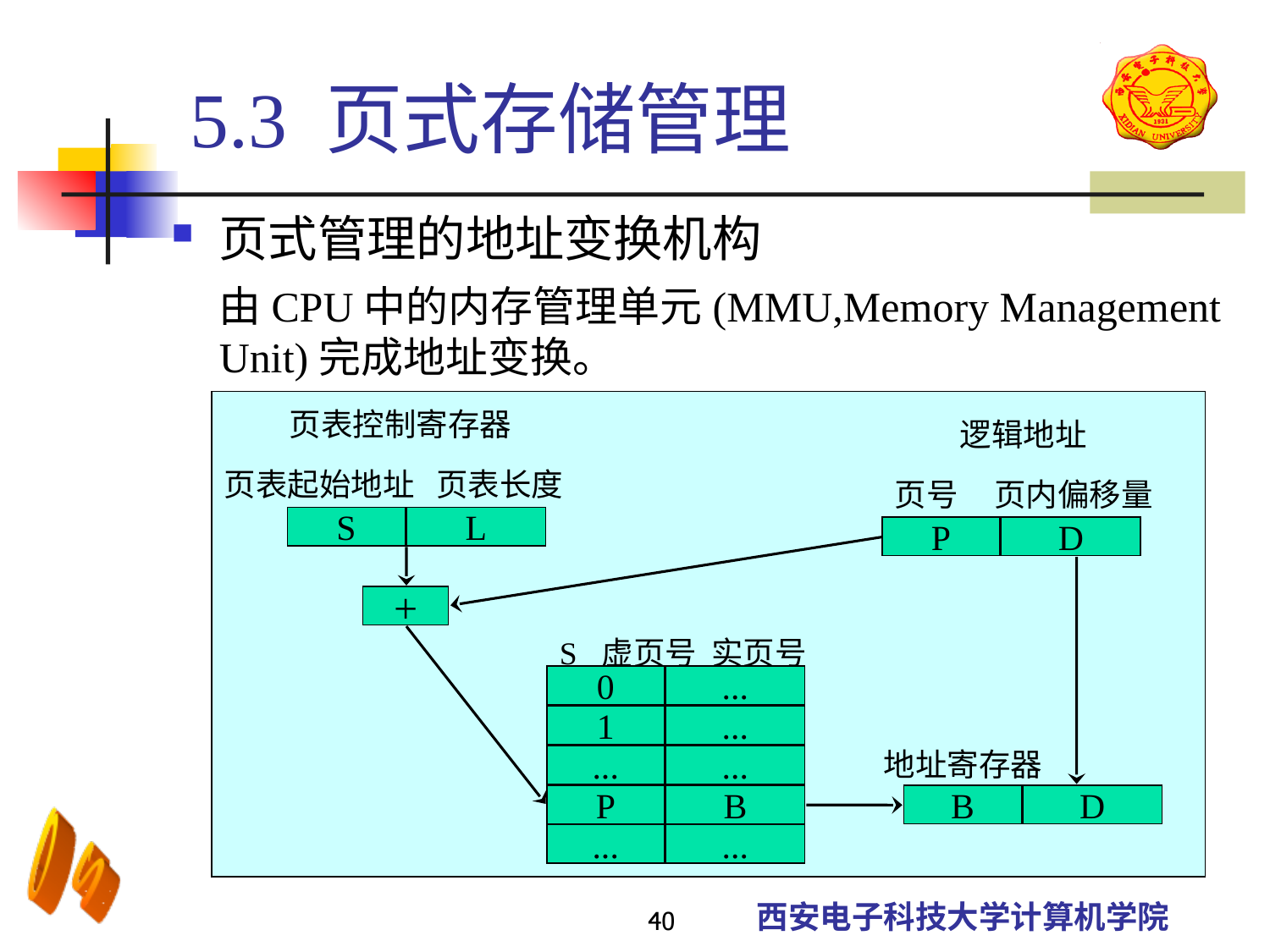

5.3 页式存储管理
页式管理的地址变换机构
	由CPU中的内存管理单元(MMU,Memory Management Unit)完成地址变换。

        页表控制寄存器
页表起始地址   页表长度
        逻辑地址
页号     页内偏移量
S
L
P
D
+
S  虚页号  实页号
0
...
1
...
地址寄存器
...
...
P
B
B
D
...
...

40